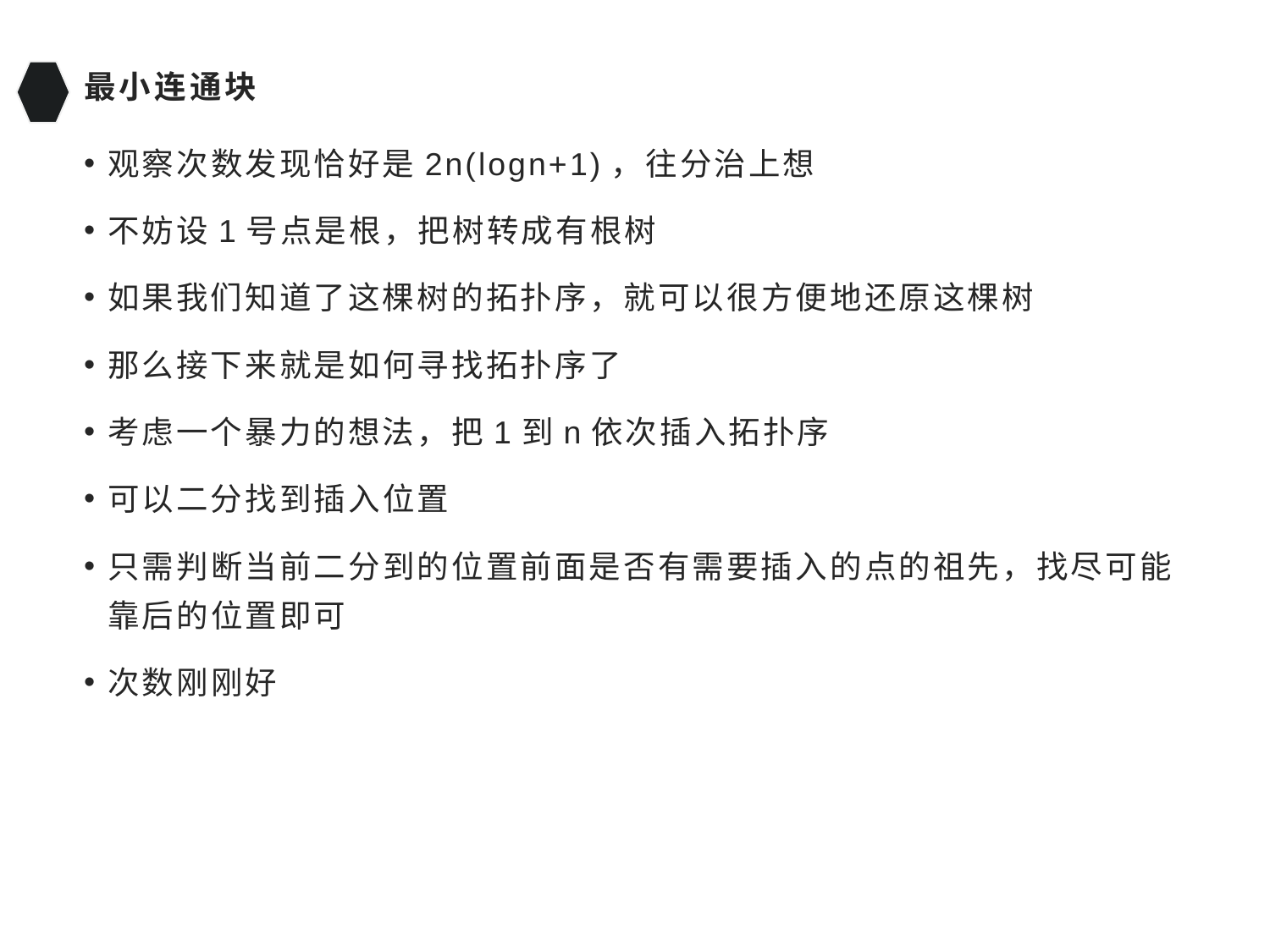

# 最小连通块
观察次数发现恰好是2n(logn+1)，往分治上想
不妨设1号点是根，把树转成有根树
如果我们知道了这棵树的拓扑序，就可以很方便地还原这棵树
那么接下来就是如何寻找拓扑序了
考虑一个暴力的想法，把1到n依次插入拓扑序
可以二分找到插入位置
只需判断当前二分到的位置前面是否有需要插入的点的祖先，找尽可能靠后的位置即可
次数刚刚好